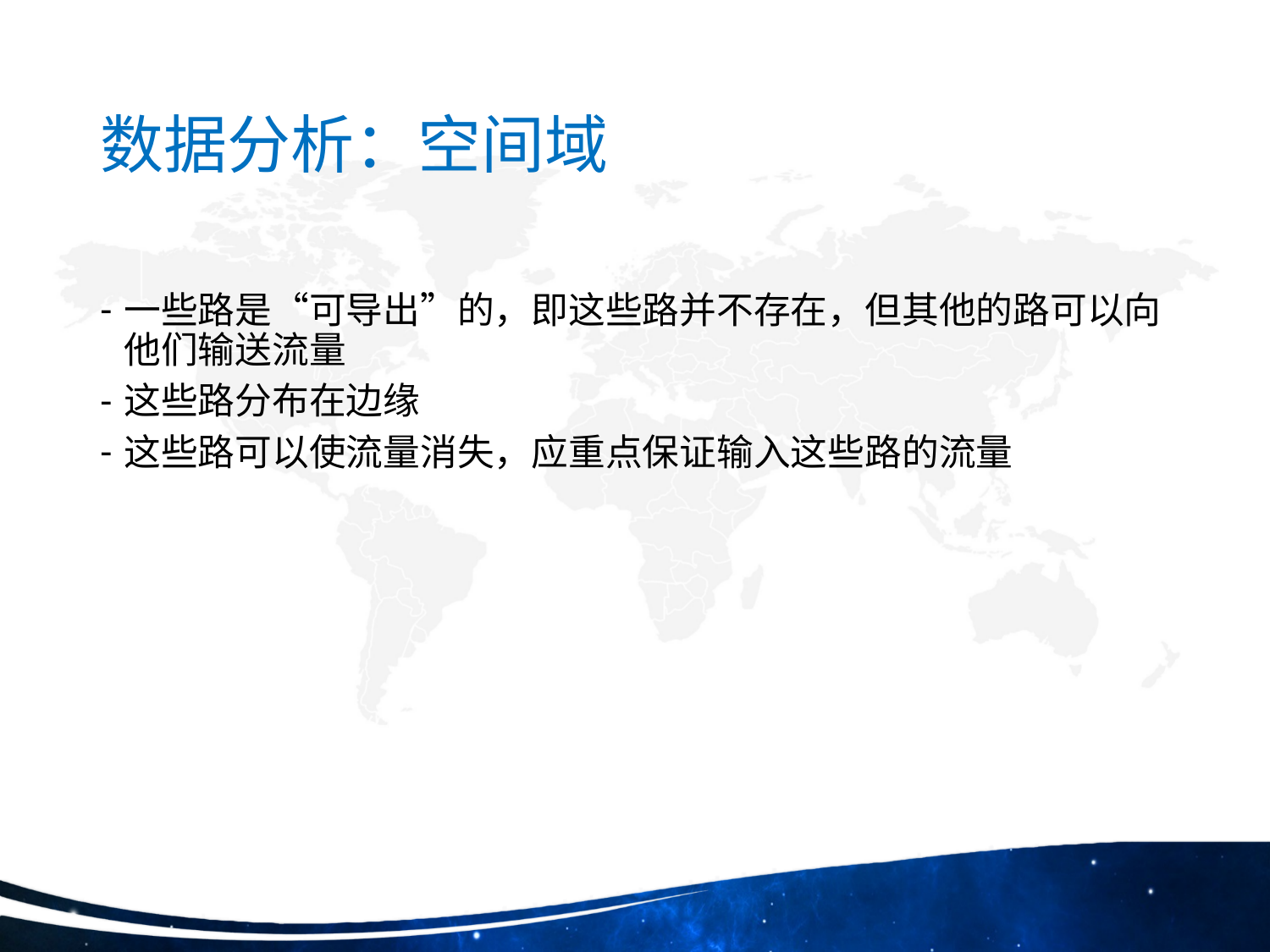

# 数据分析：空间域
一些路是“可导出”的，即这些路并不存在，但其他的路可以向他们输送流量
这些路分布在边缘
这些路可以使流量消失，应重点保证输入这些路的流量